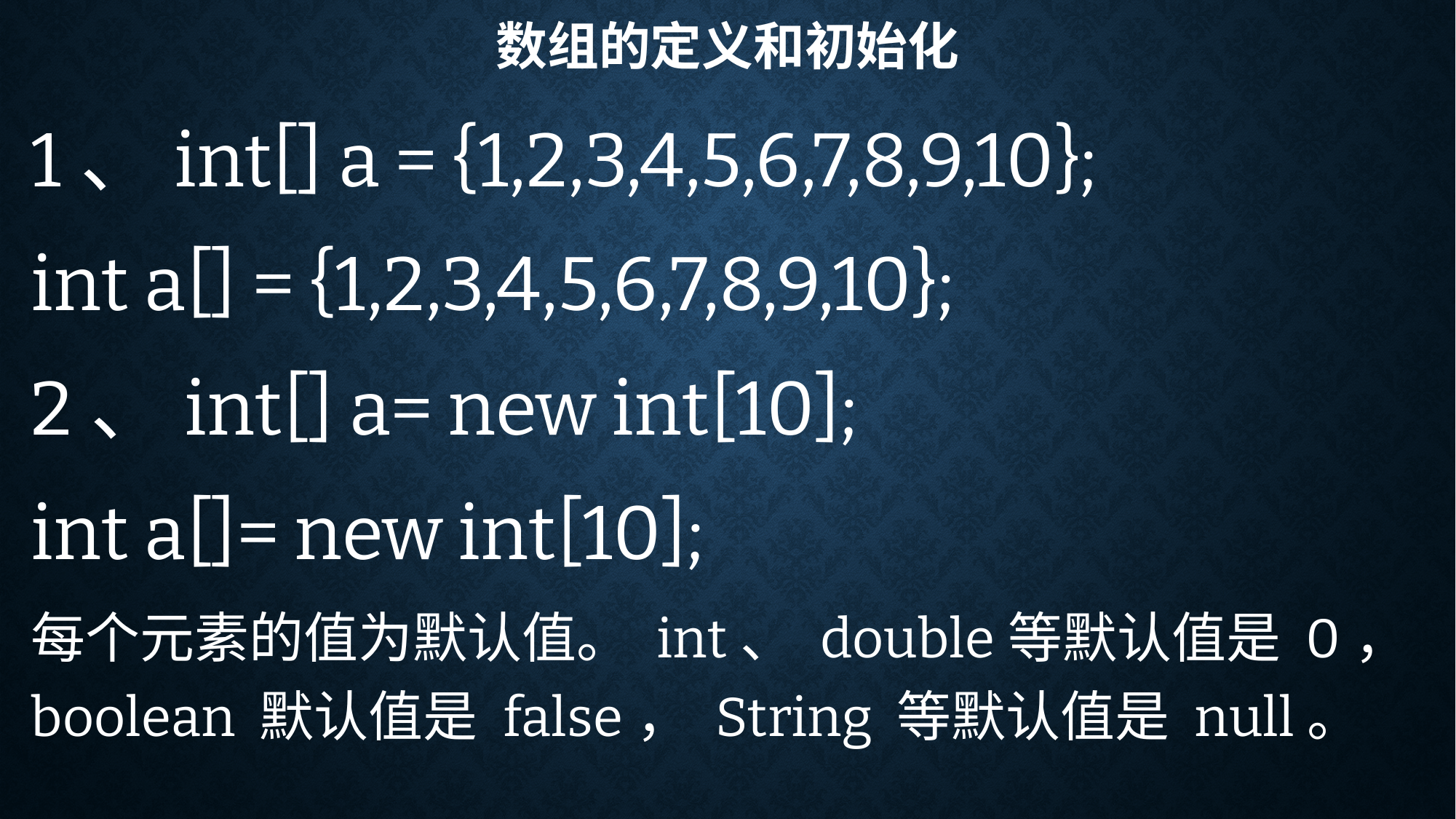

# 数组的定义和初始化
1、int[] a = {1,2,3,4,5,6,7,8,9,10};
int a[] = {1,2,3,4,5,6,7,8,9,10};
2、int[] a= new int[10];
int a[]= new int[10];
每个元素的值为默认值。 int、 double等默认值是 0， boolean 默认值是 false， String 等默认值是 null。